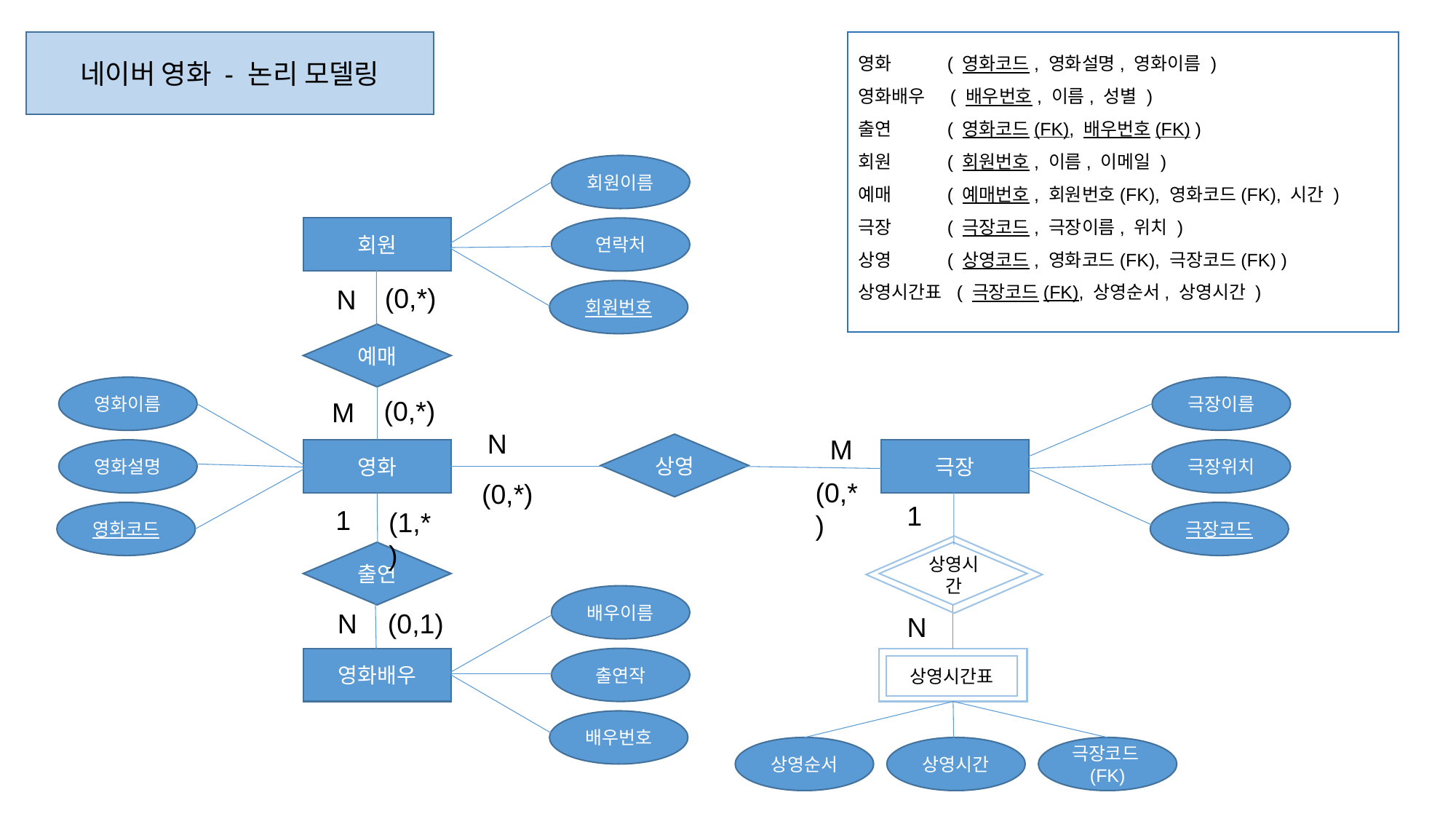

영화          ( 영화코드, 영화설명, 영화이름 )
영화배우    ( 배우번호, 이름, 성별 )
출연          ( 영화코드(FK), 배우번호(FK) )
회원          ( 회원번호, 이름, 이메일 )
예매          ( 예매번호, 회원번호(FK), 영화코드(FK), 시간 )
극장          ( 극장코드, 극장이름, 위치 )
상영          ( 상영코드, 영화코드(FK), 극장코드(FK) )
상영시간표  ( 극장코드(FK), 상영순서, 상영시간 )

네이버 영화 - 논리 모델링
회원이름
회원
연락처
(0,*)
N
회원번호
예매
영화이름
극장이름
(0,*)
M
N
M
상영
영화설명
영화
극장
극장위치
(0,*)
(0,*)
1
1
(1,*)
영화코드
극장코드
상영시간
출연

배우이름
N
(0,1)
N
영화배우
출연작

상영시간표
배우번호
상영순서
상영시간
극장코드(FK)